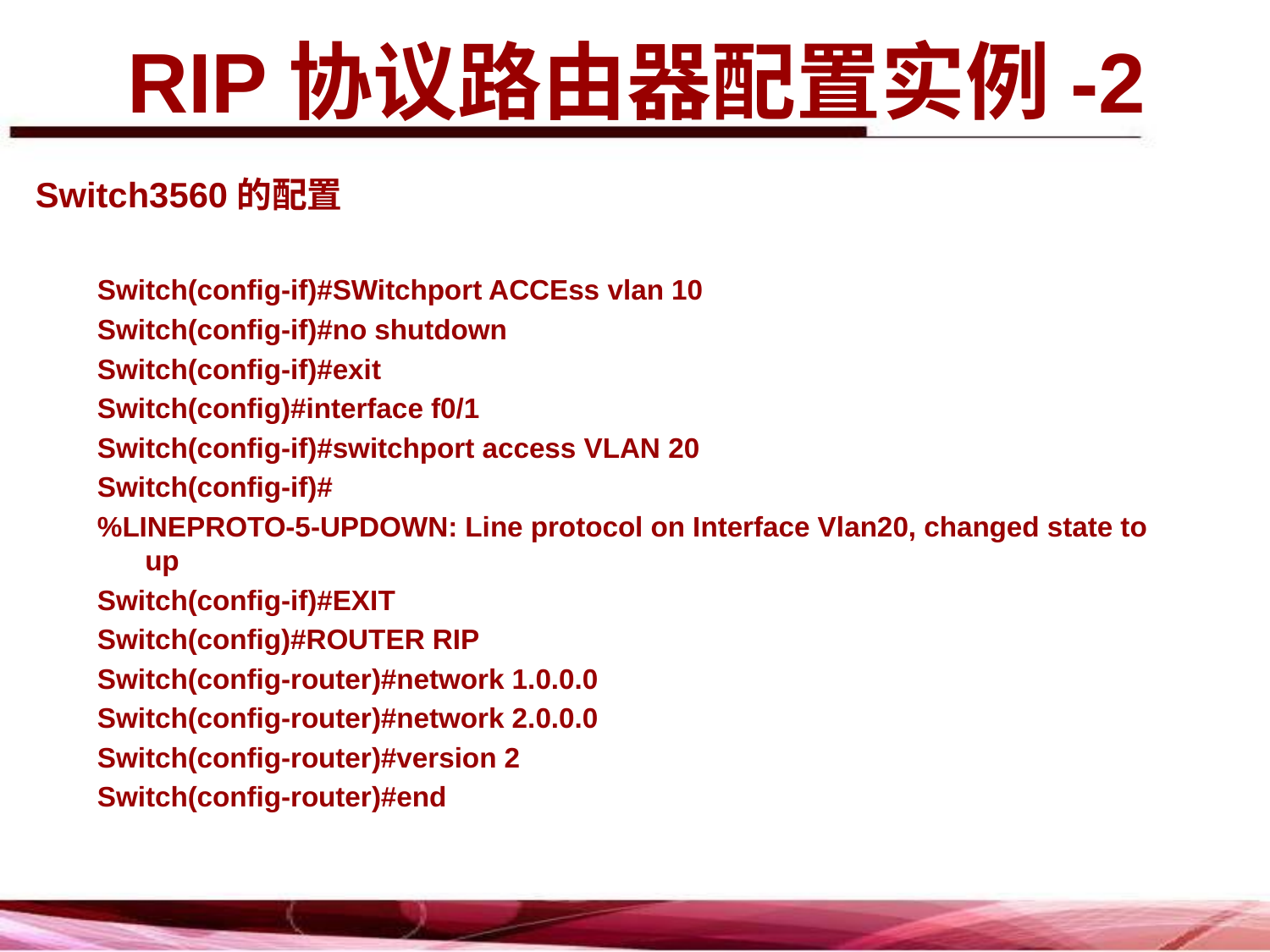

# RIP协议路由器配置实例-2
Switch3560的配置
Switch(config-if)#SWitchport ACCEss vlan 10
Switch(config-if)#no shutdown
Switch(config-if)#exit
Switch(config)#interface f0/1
Switch(config-if)#switchport access VLAN 20
Switch(config-if)#
%LINEPROTO-5-UPDOWN: Line protocol on Interface Vlan20, changed state to up
Switch(config-if)#EXIT
Switch(config)#ROUTER RIP
Switch(config-router)#network 1.0.0.0
Switch(config-router)#network 2.0.0.0
Switch(config-router)#version 2
Switch(config-router)#end